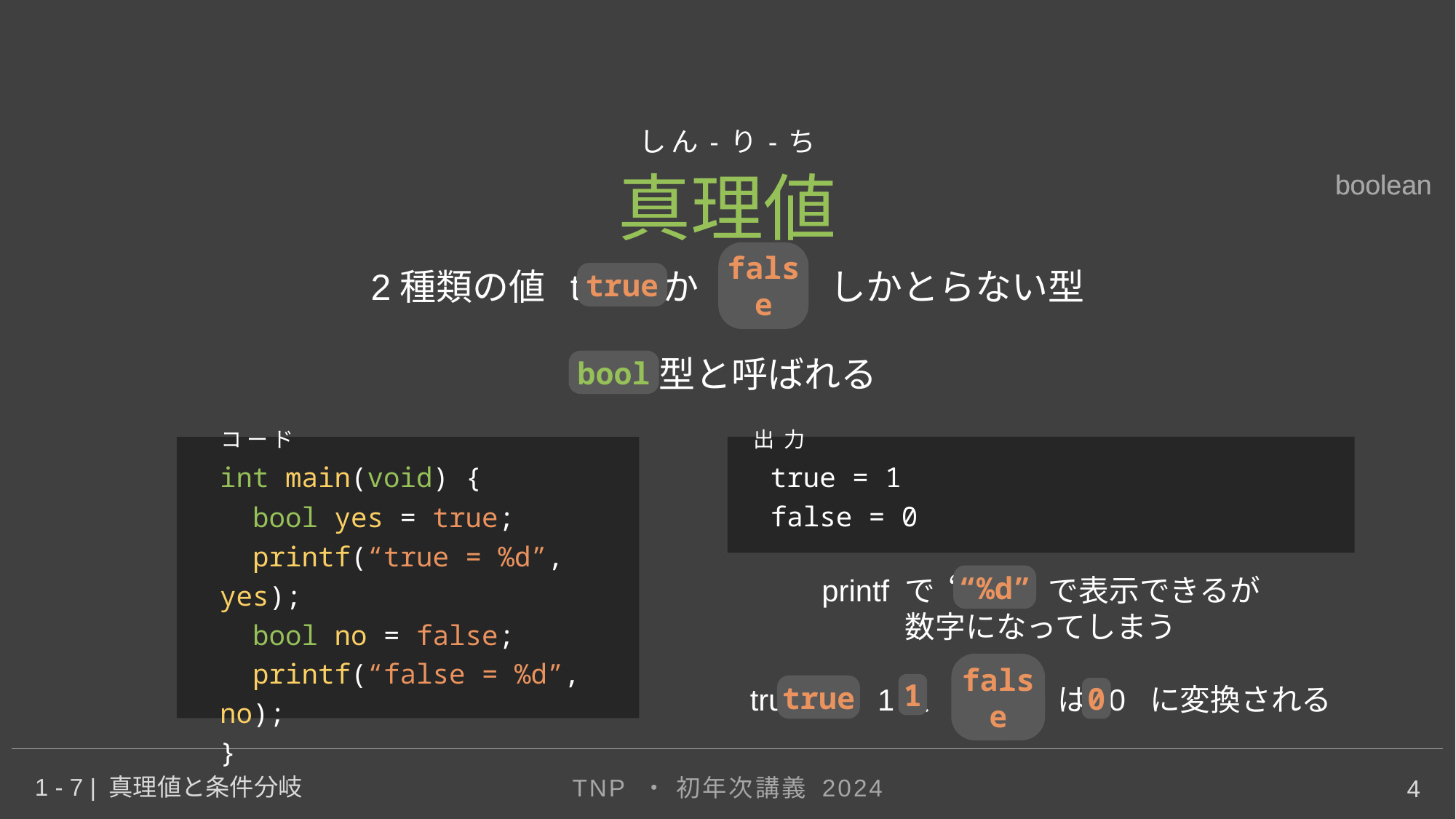

しん-り-ち
boolean
boolean
真理値
2種類の値  true  か  false  しかとらない型
true
false
bool 型と呼ばれる
bool
コード
出力
int main(void) {
  bool yes = true;
  printf(“true = %d”, yes);
  bool no = false;
  printf(“false = %d”, no);
}
true = 1
false = 0
“%d”
printf で  “%d”  で表示できるが
数字になってしまう

true  は  1  、  false  は  0  に変換される
1
false
true
0
4
1 - 7 | 真理値と条件分岐